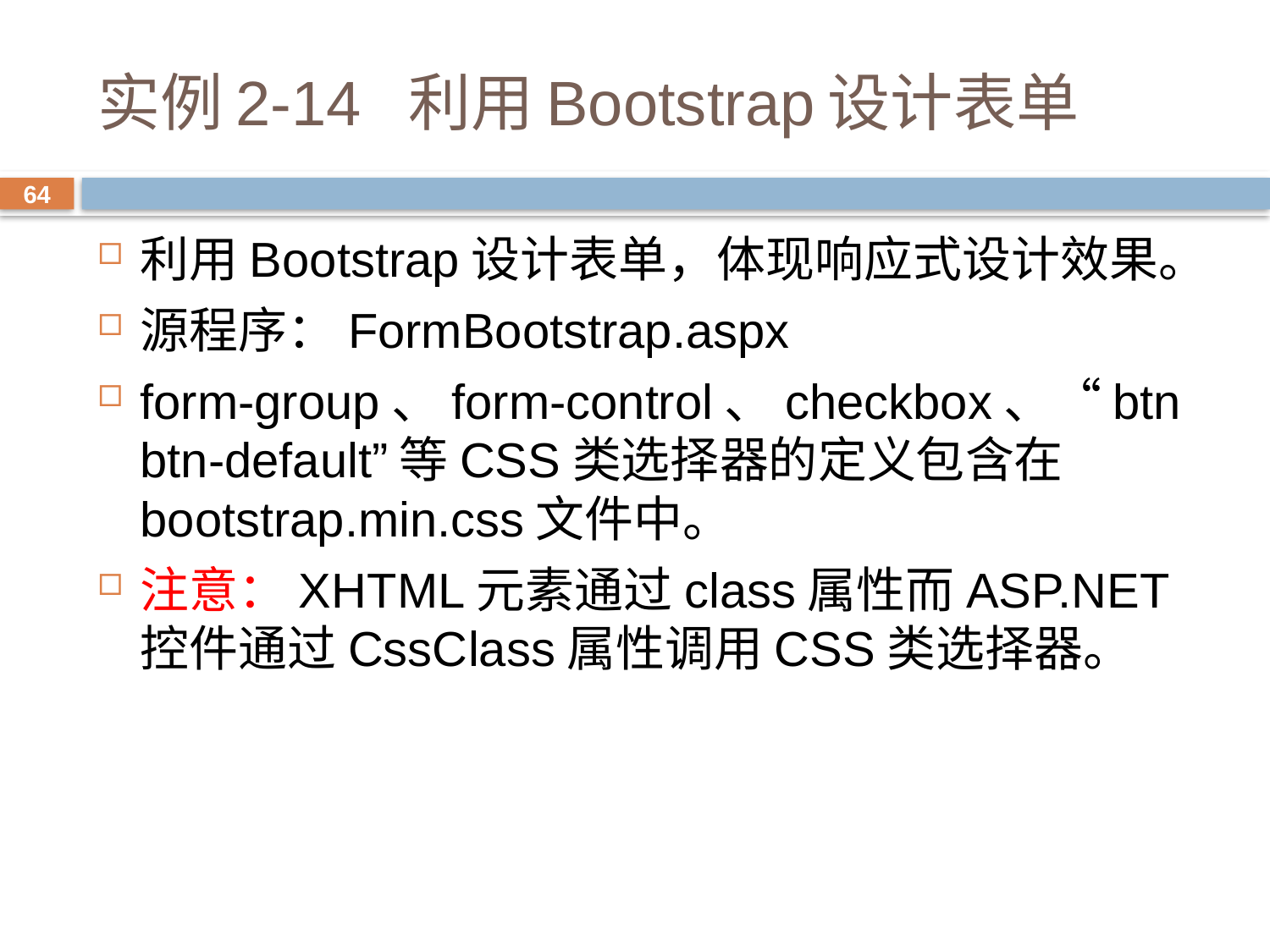

# 实例2-14  利用Bootstrap设计表单
64
利用Bootstrap设计表单，体现响应式设计效果。
源程序：FormBootstrap.aspx
form-group、form-control、checkbox、“btn btn-default”等CSS类选择器的定义包含在bootstrap.min.css文件中。
注意：XHTML元素通过class属性而ASP.NET控件通过CssClass属性调用CSS类选择器。